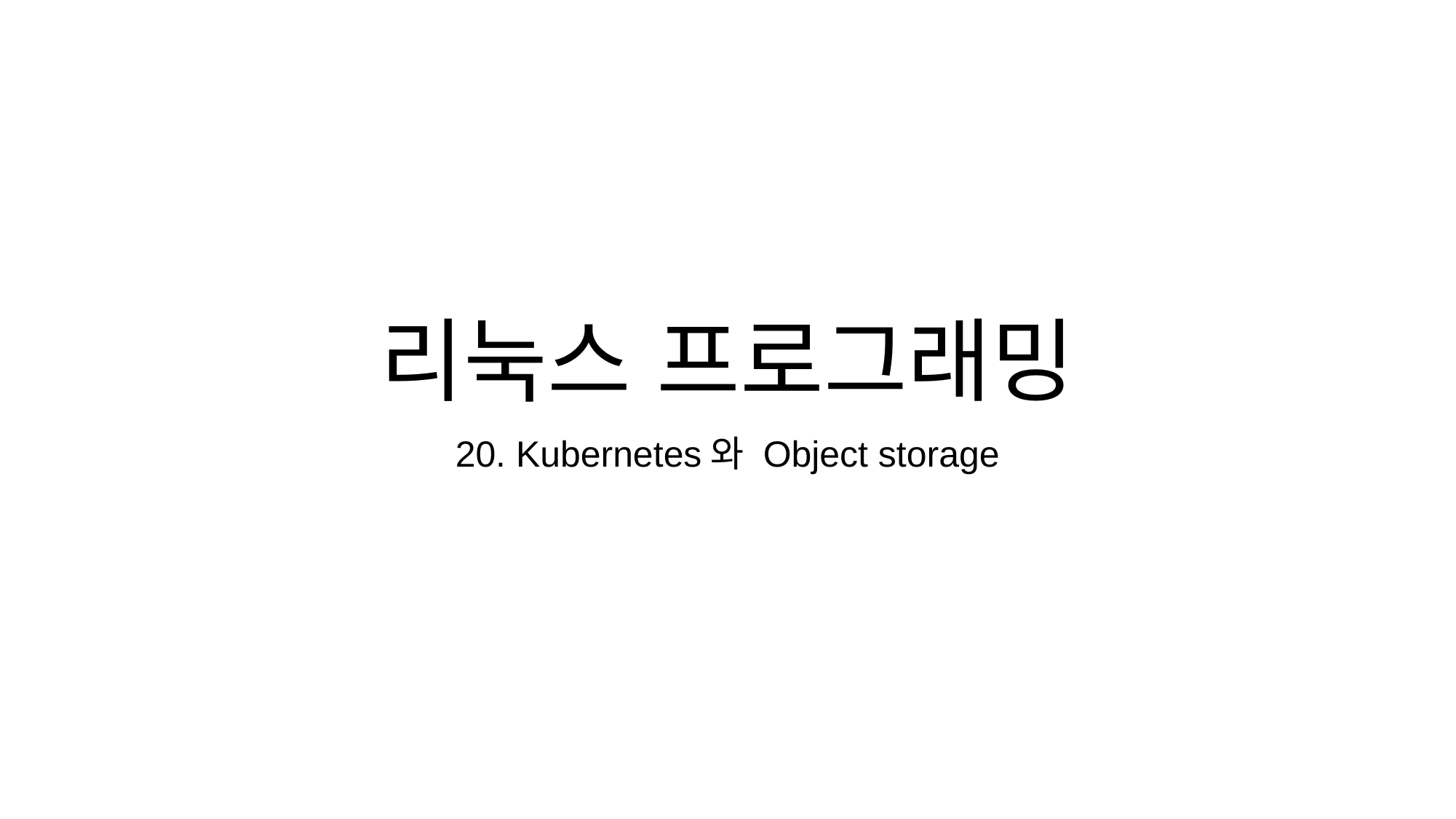

# 리눅스 프로그래밍
20. Kubernetes와 Object storage